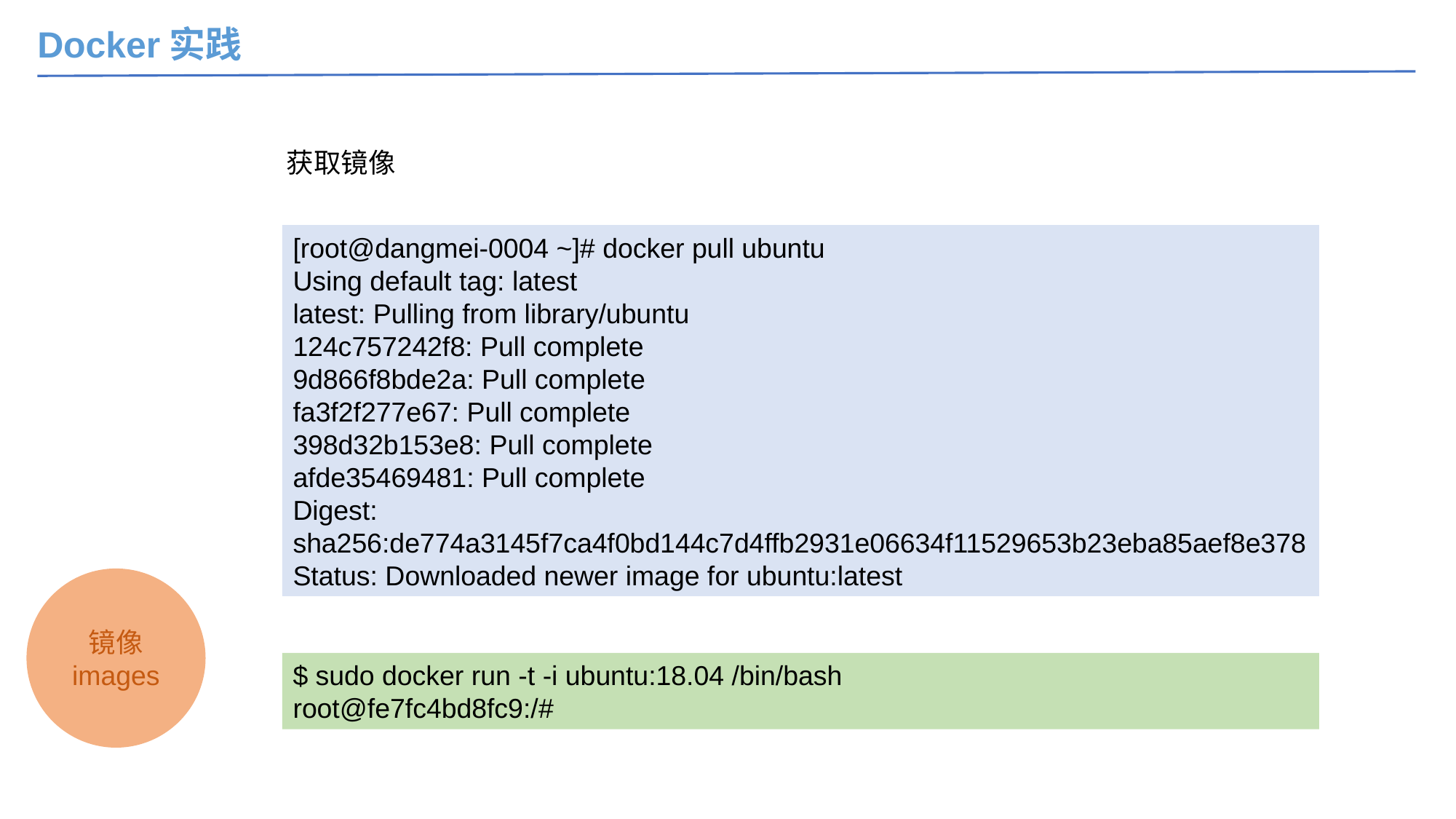

Docker实践
获取镜像
[root@dangmei-0004 ~]# docker pull ubuntu
Using default tag: latest
latest: Pulling from library/ubuntu
124c757242f8: Pull complete
9d866f8bde2a: Pull complete
fa3f2f277e67: Pull complete
398d32b153e8: Pull complete
afde35469481: Pull complete
Digest: sha256:de774a3145f7ca4f0bd144c7d4ffb2931e06634f11529653b23eba85aef8e378
Status: Downloaded newer image for ubuntu:latest
镜像
images
$ sudo docker run -t -i ubuntu:18.04 /bin/bash
root@fe7fc4bd8fc9:/#